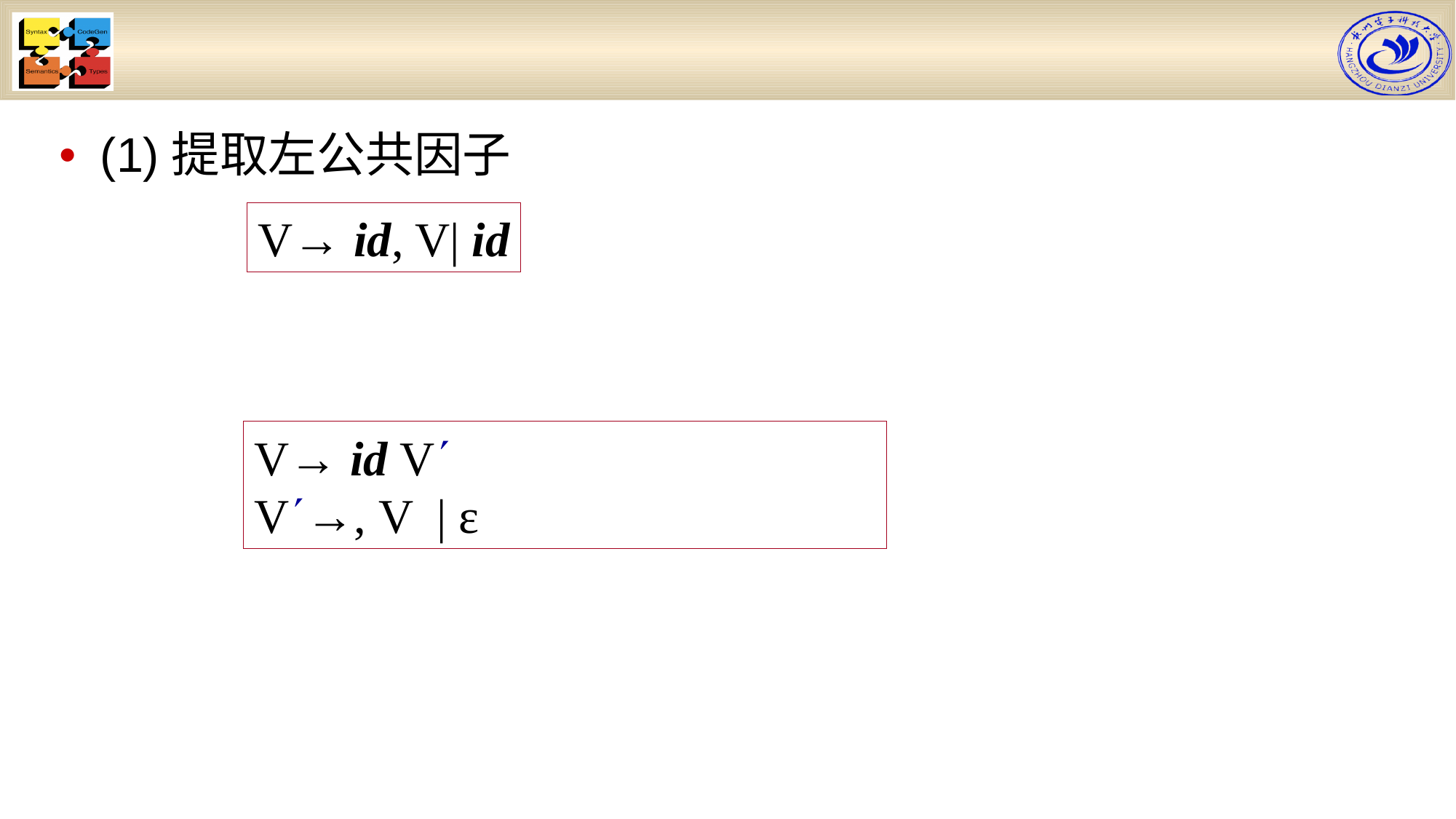

#
(1)提取左公共因子
V→ id, V| id
V→ id V′
V′→, V  | ε